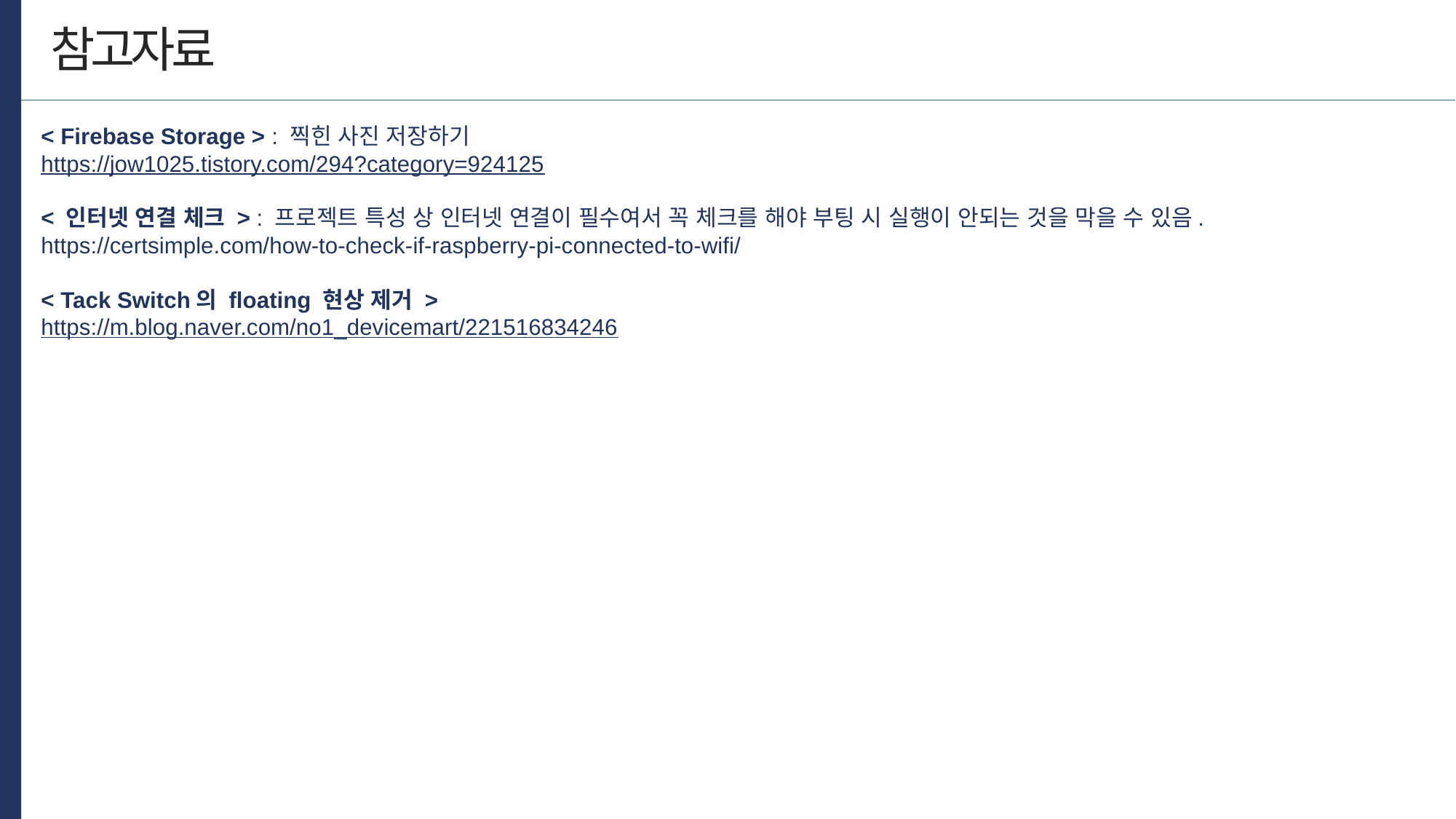

참고자료
< Firebase Storage > : 찍힌 사진 저장하기
https://jow1025.tistory.com/294?category=924125

< 인터넷 연결 체크 > : 프로젝트 특성 상 인터넷 연결이 필수여서 꼭 체크를 해야 부팅 시 실행이 안되는 것을 막을 수 있음.
https://certsimple.com/how-to-check-if-raspberry-pi-connected-to-wifi/

< Tack Switch의 floating 현상 제거 >
https://m.blog.naver.com/no1_devicemart/221516834246